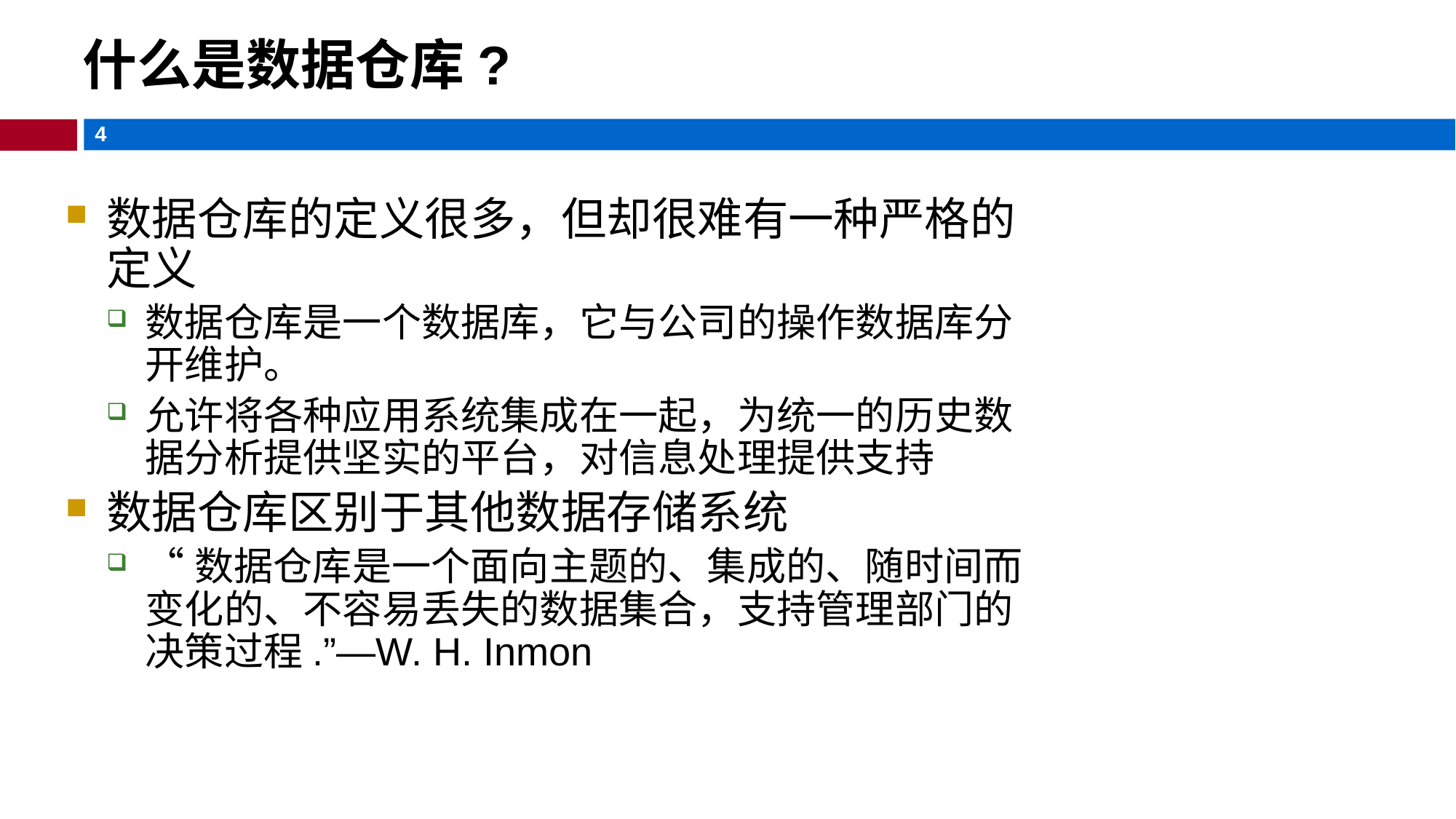

什么是数据仓库?
数据仓库的定义很多，但却很难有一种严格的定义
数据仓库是一个数据库，它与公司的操作数据库分开维护。
允许将各种应用系统集成在一起，为统一的历史数据分析提供坚实的平台，对信息处理提供支持
数据仓库区别于其他数据存储系统
“数据仓库是一个面向主题的、集成的、随时间而变化的、不容易丢失的数据集合，支持管理部门的决策过程.”—W. H. Inmon